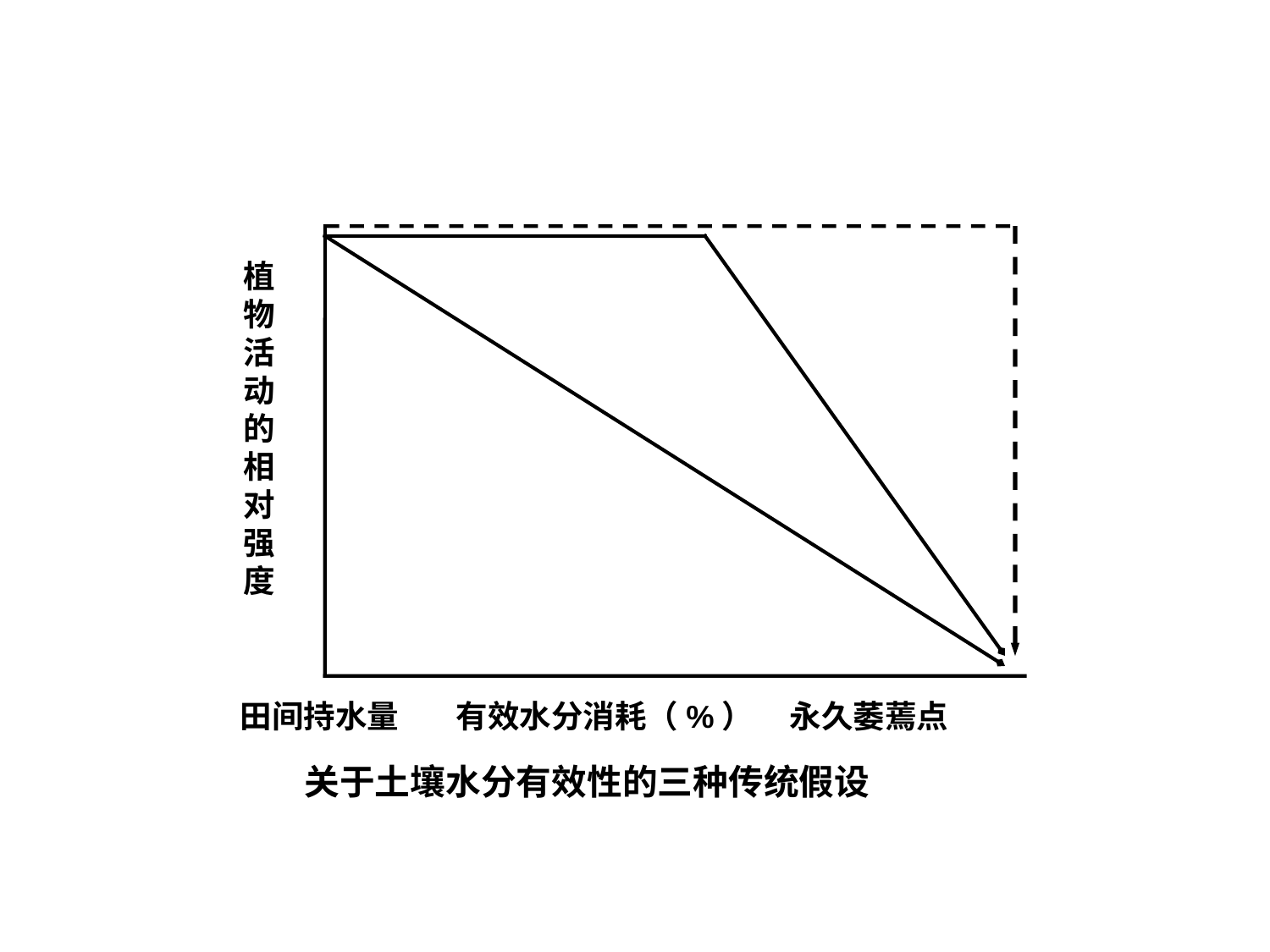

植
    物
    活
    动
    的
    相
    对
    强
    度

   田间持水量        有效水分消耗（%）     永久萎蔫点
           关于土壤水分有效性的三种传统假设